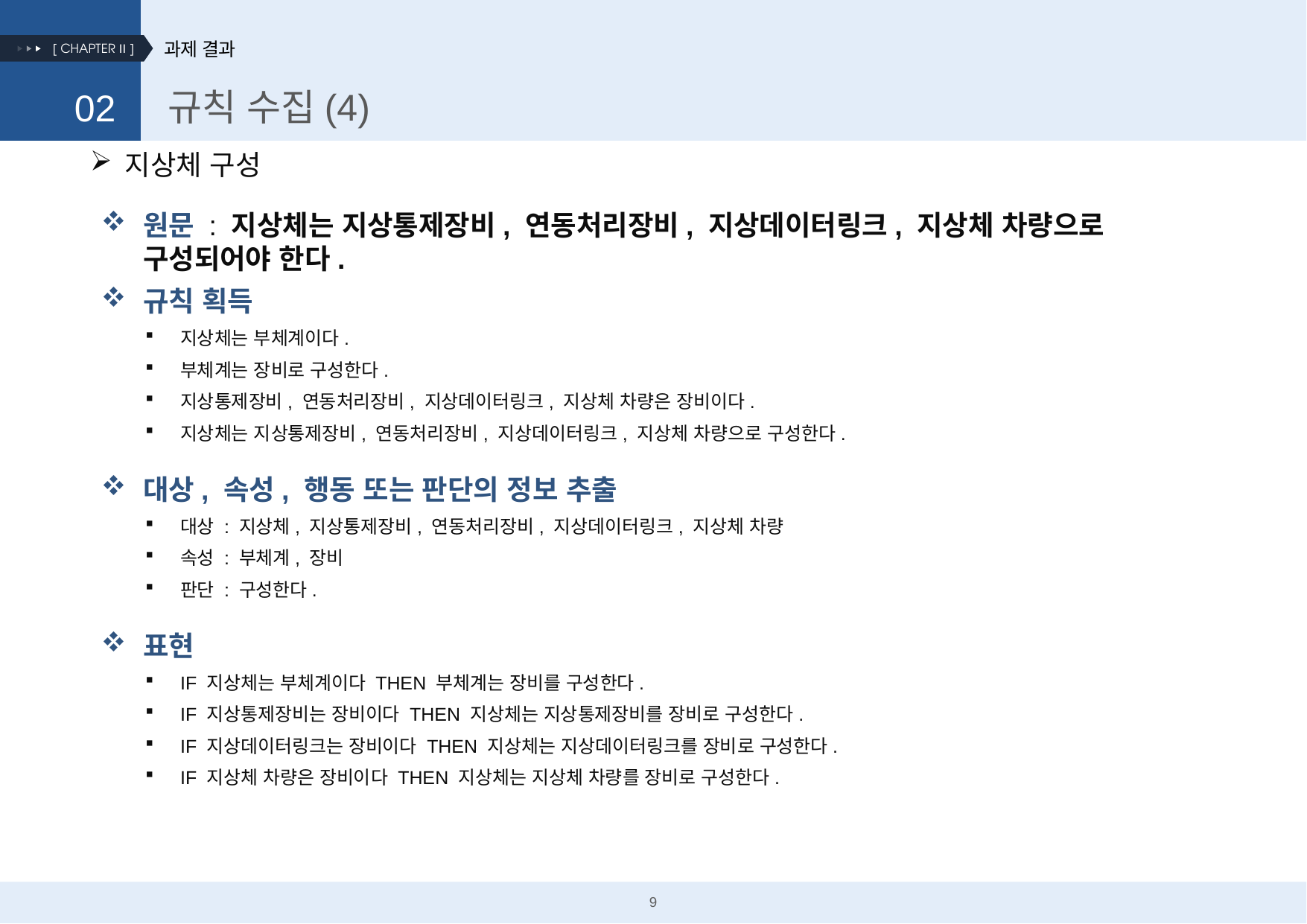

규칙 수집(4)
02
지상체 구성
원문 : 지상체는 지상통제장비, 연동처리장비, 지상데이터링크, 지상체 차량으로 구성되어야 한다.
규칙 획득
지상체는 부체계이다.
부체계는 장비로 구성한다.
지상통제장비, 연동처리장비, 지상데이터링크, 지상체 차량은 장비이다.
지상체는 지상통제장비, 연동처리장비, 지상데이터링크, 지상체 차량으로 구성한다.
대상, 속성, 행동 또는 판단의 정보 추출
대상 : 지상체, 지상통제장비, 연동처리장비, 지상데이터링크, 지상체 차량
속성 : 부체계, 장비
판단 : 구성한다.
표현
IF 지상체는 부체계이다 THEN 부체계는 장비를 구성한다.
IF 지상통제장비는 장비이다 THEN 지상체는 지상통제장비를 장비로 구성한다.
IF 지상데이터링크는 장비이다 THEN 지상체는 지상데이터링크를 장비로 구성한다.
IF 지상체 차량은 장비이다 THEN 지상체는 지상체 차량를 장비로 구성한다.